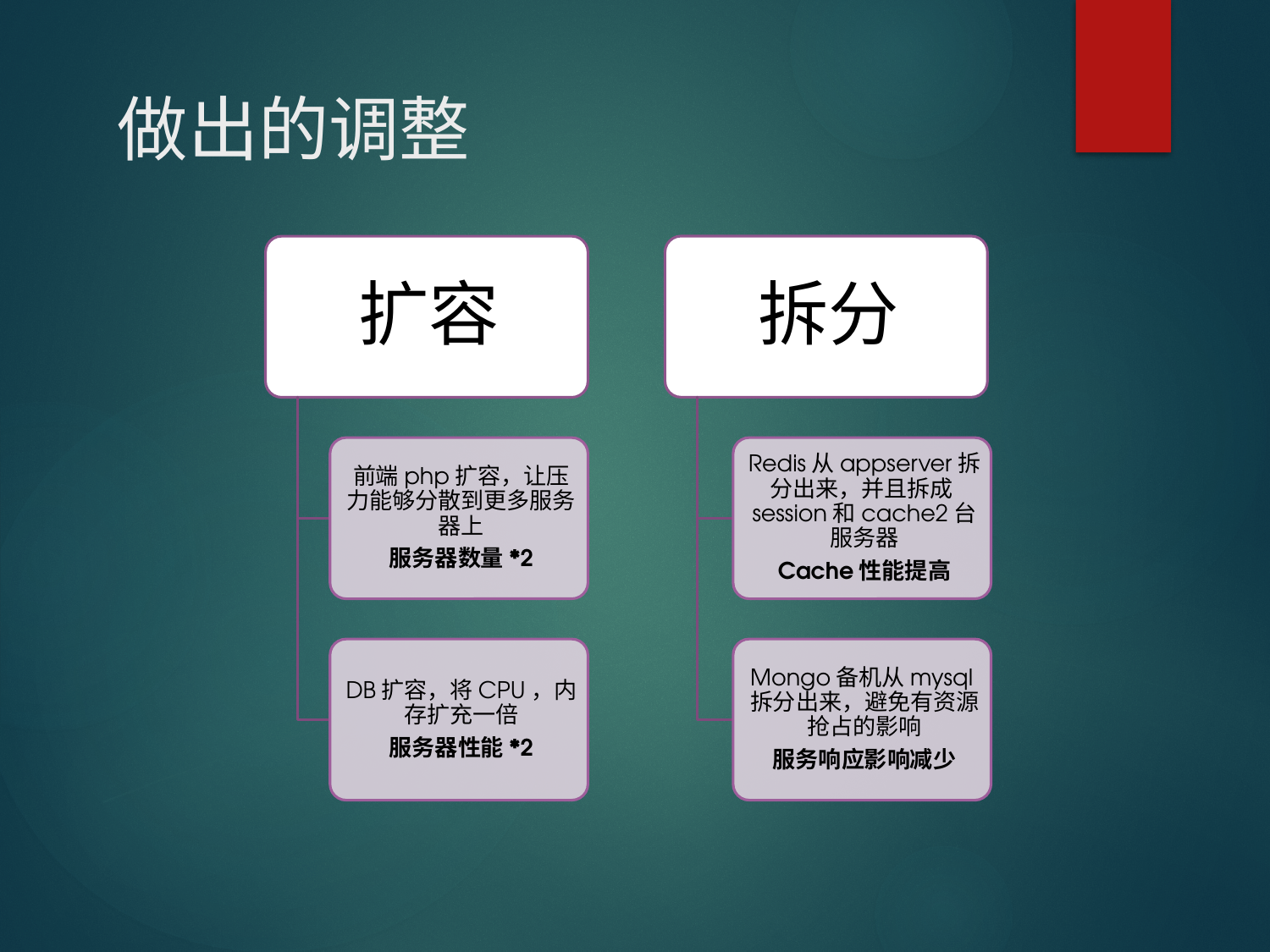

做出的调整
扩容
前端php扩容，让压力能够分散到更多服务器上
服务器数量*2
DB扩容，将CPU，内存扩充一倍
服务器性能*2
拆分
Redis从appserver拆分出来，并且拆成session和cache2台服务器
Cache性能提高
Mongo备机从mysql拆分出来，避免有资源抢占的影响
服务响应影响减少